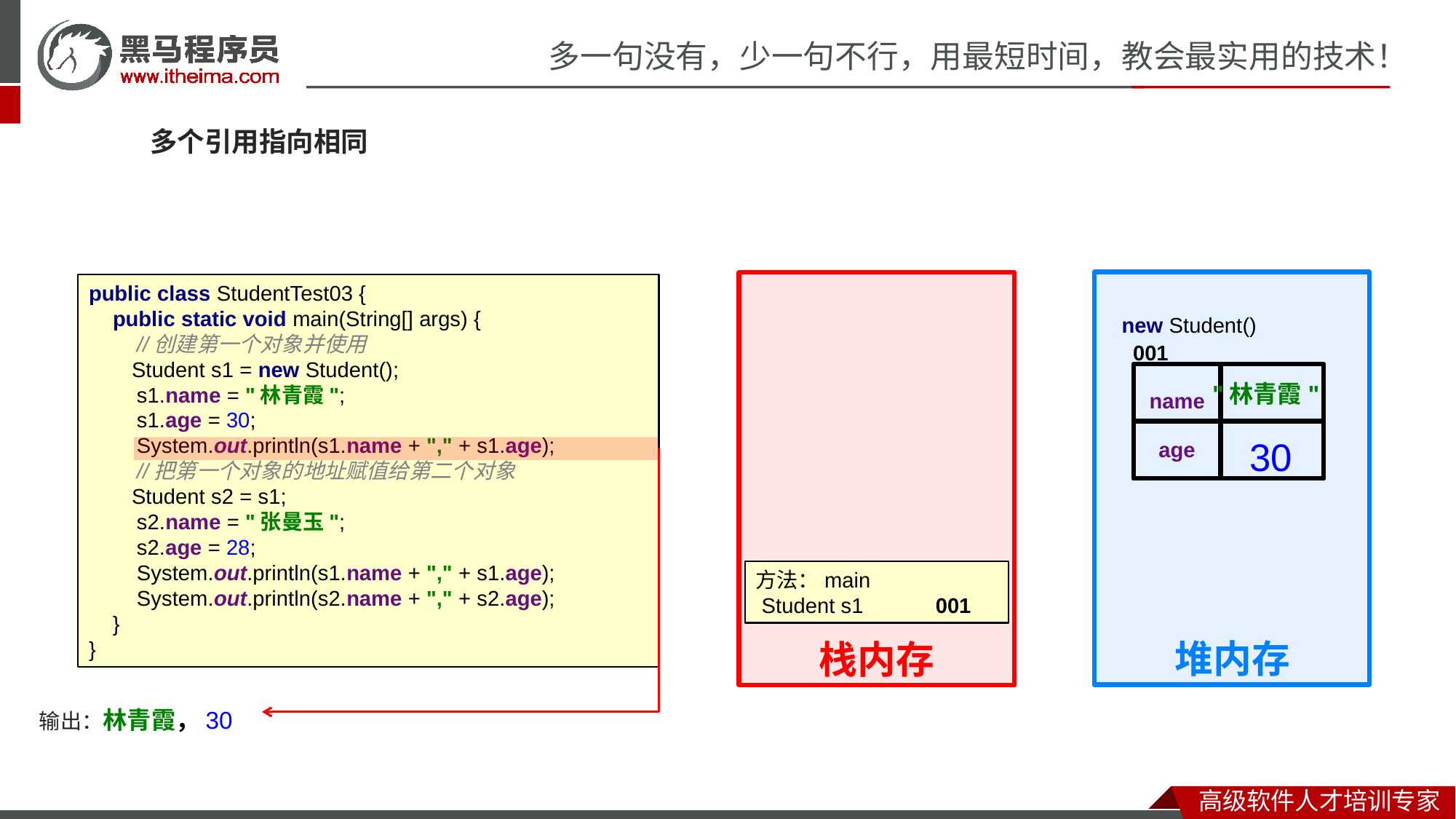

多个引用指向相同

堆内存

栈内存
public class StudentTest03 {
    public static void main(String[] args) {
        //创建第一个对象并使用
        Student s1 = new Student();
        s1.name = "林青霞";
        s1.age = 30;
        System.out.println(s1.name + "," + s1.age);
        //把第一个对象的地址赋值给第二个对象
        Student s2 = s1;
        s2.name = "张曼玉";
        s2.age = 28;
        System.out.println(s1.name + "," + s1.age);
        System.out.println(s2.name + "," + s2.age);
    }
}
new Student()
001
name

age

"林青霞"

30

方法：main
 Student s1            001
方法：main
输出：林青霞，30